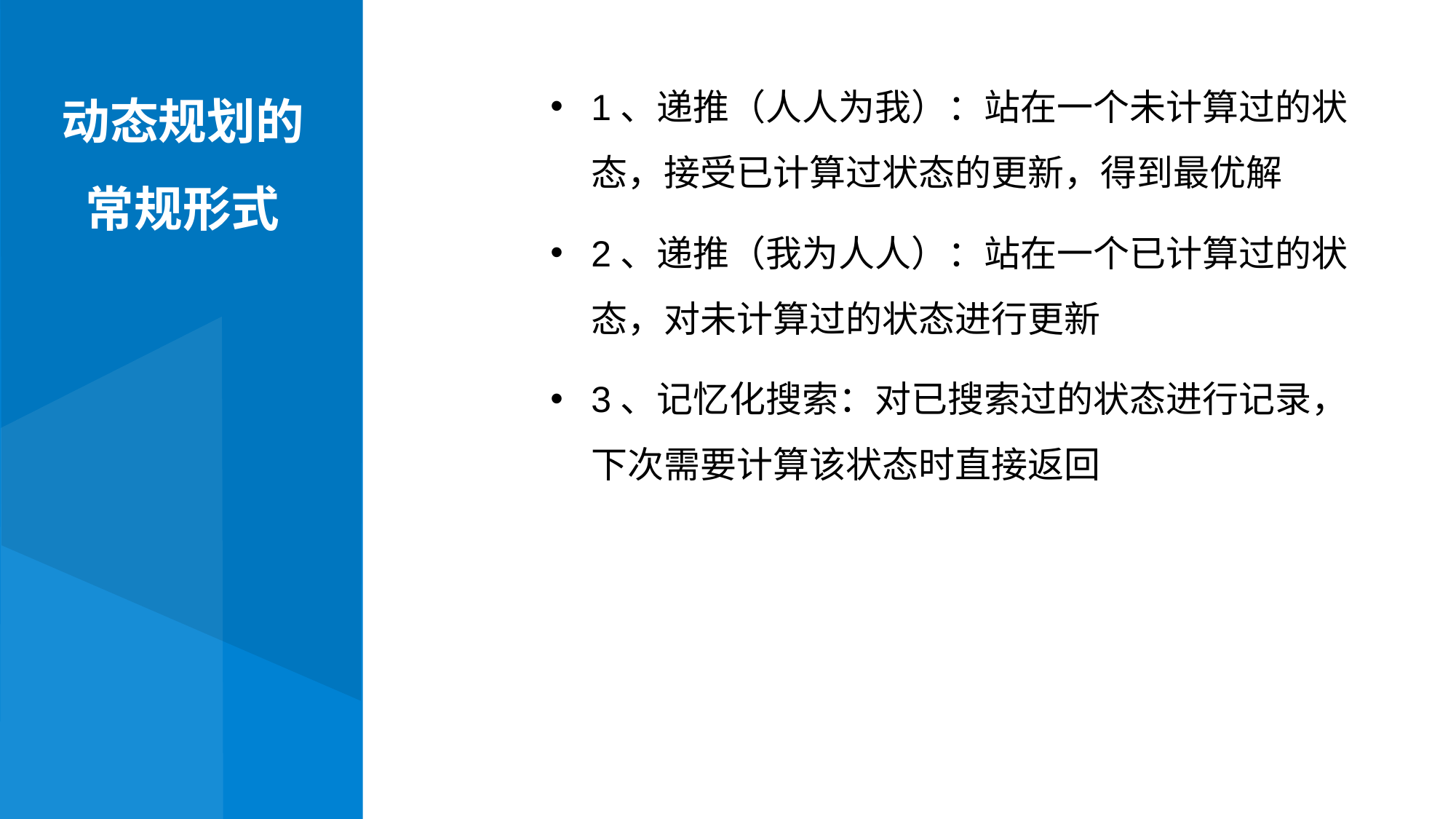

动态规划的常规形式
1、递推（人人为我）：站在一个未计算过的状态，接受已计算过状态的更新，得到最优解
2、递推（我为人人）：站在一个已计算过的状态，对未计算过的状态进行更新
3、记忆化搜索：对已搜索过的状态进行记录，下次需要计算该状态时直接返回